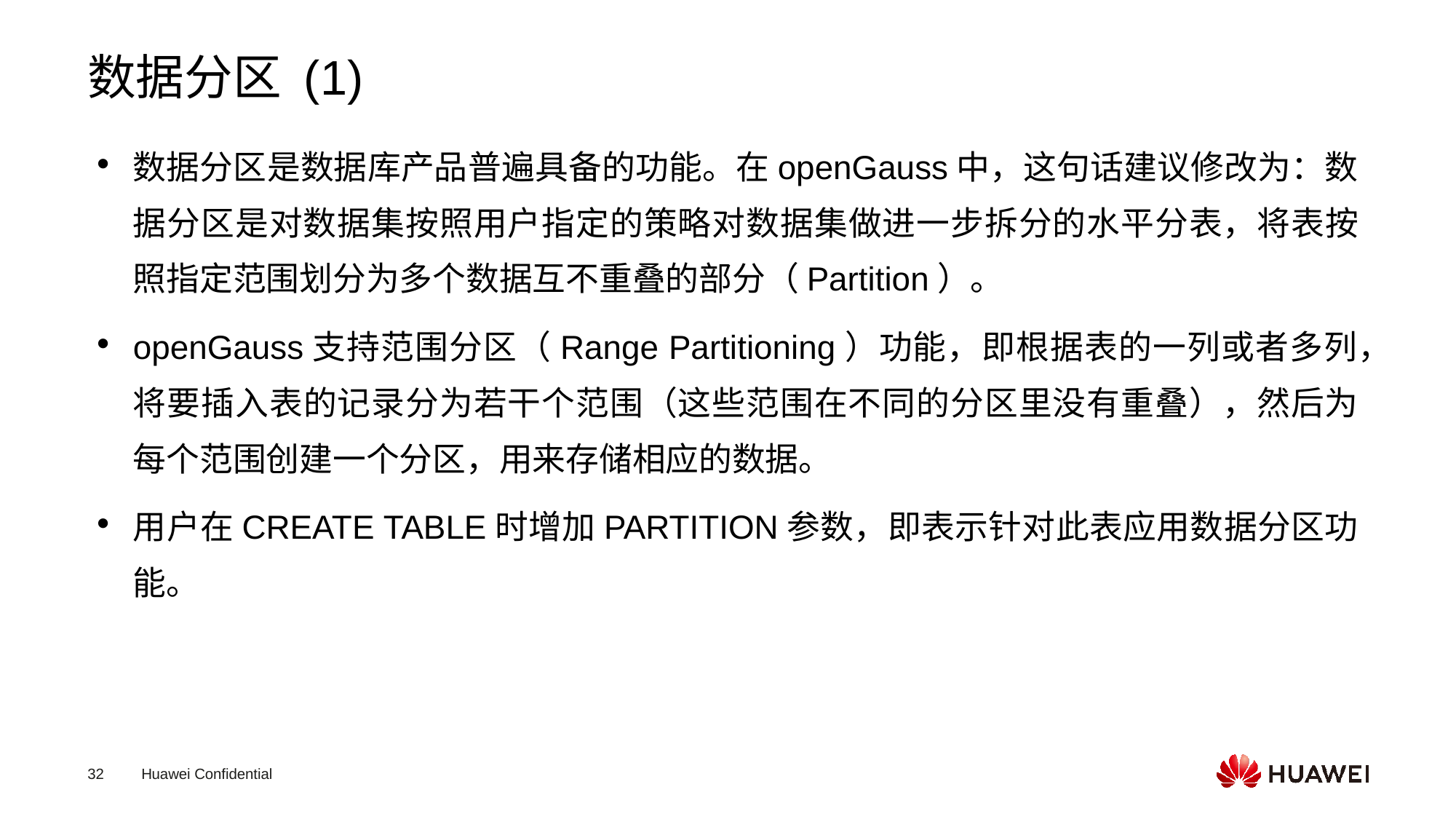

# 数据分区 (1)
数据分区是数据库产品普遍具备的功能。在openGauss中，这句话建议修改为：数据分区是对数据集按照用户指定的策略对数据集做进一步拆分的水平分表，将表按照指定范围划分为多个数据互不重叠的部分（Partition）。
openGauss支持范围分区（Range Partitioning）功能，即根据表的一列或者多列，将要插入表的记录分为若干个范围（这些范围在不同的分区里没有重叠），然后为每个范围创建一个分区，用来存储相应的数据。
用户在CREATE TABLE时增加PARTITION参数，即表示针对此表应用数据分区功能。